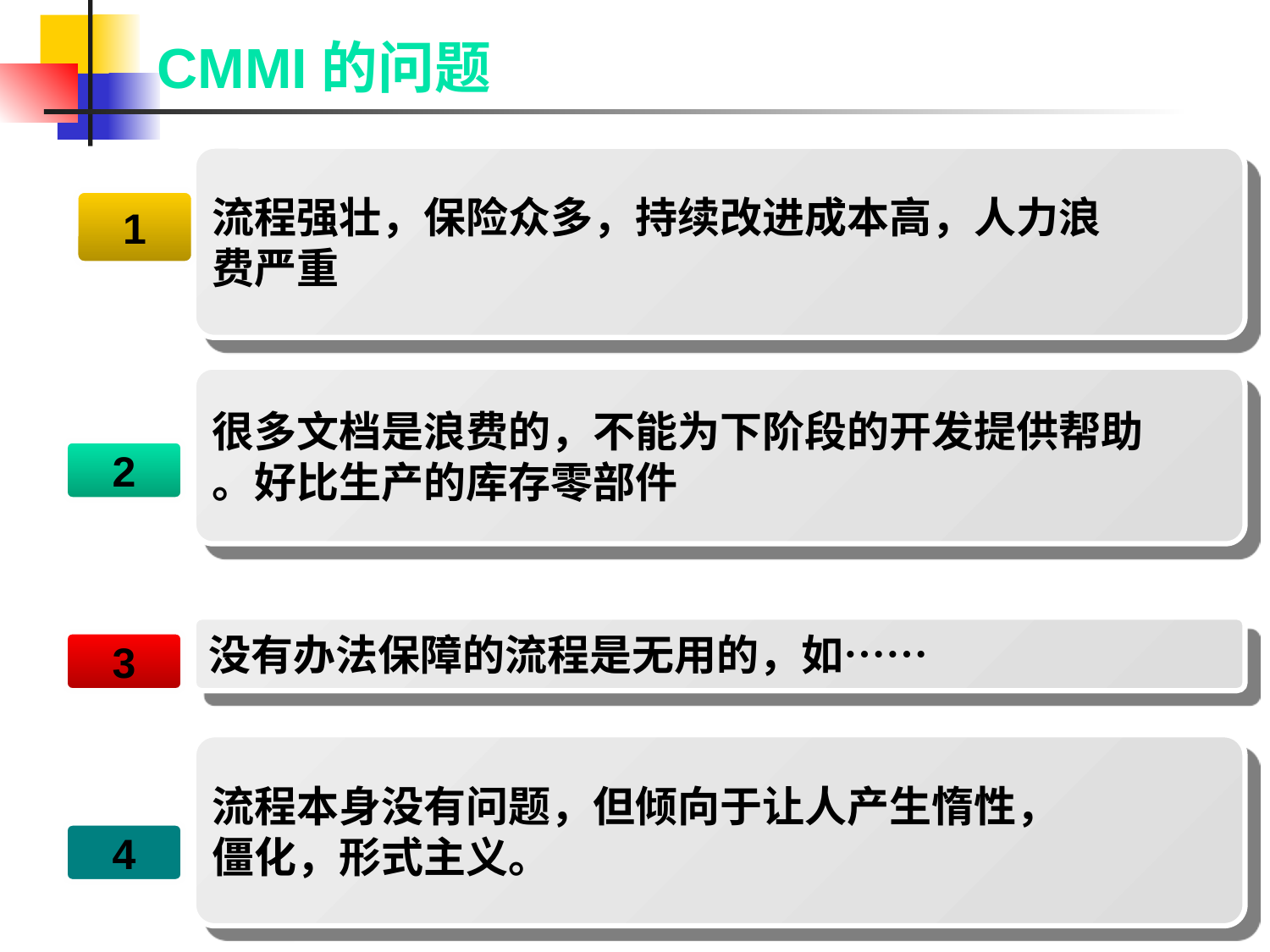

CMMI的问题
流程强壮，保险众多，持续改进成本高，人力浪
费严重
1
很多文档是浪费的，不能为下阶段的开发提供帮助
。好比生产的库存零部件
2
没有办法保障的流程是无用的，如……
3
流程本身没有问题，但倾向于让人产生惰性，
僵化，形式主义。
4